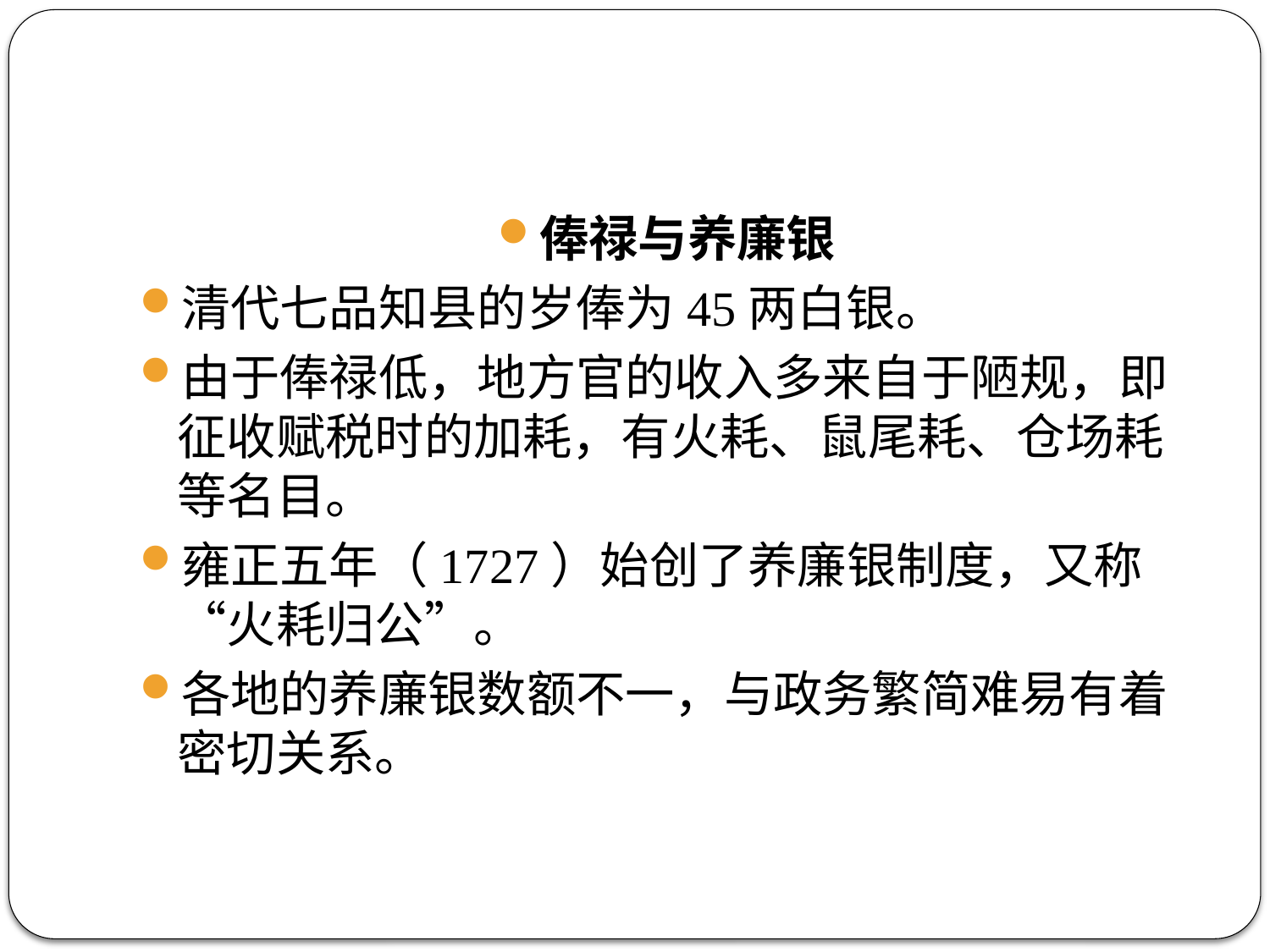

#
俸禄与养廉银
清代七品知县的岁俸为45两白银。
由于俸禄低，地方官的收入多来自于陋规，即征收赋税时的加耗，有火耗、鼠尾耗、仓场耗等名目。
雍正五年（1727）始创了养廉银制度，又称“火耗归公”。
各地的养廉银数额不一，与政务繁简难易有着密切关系。